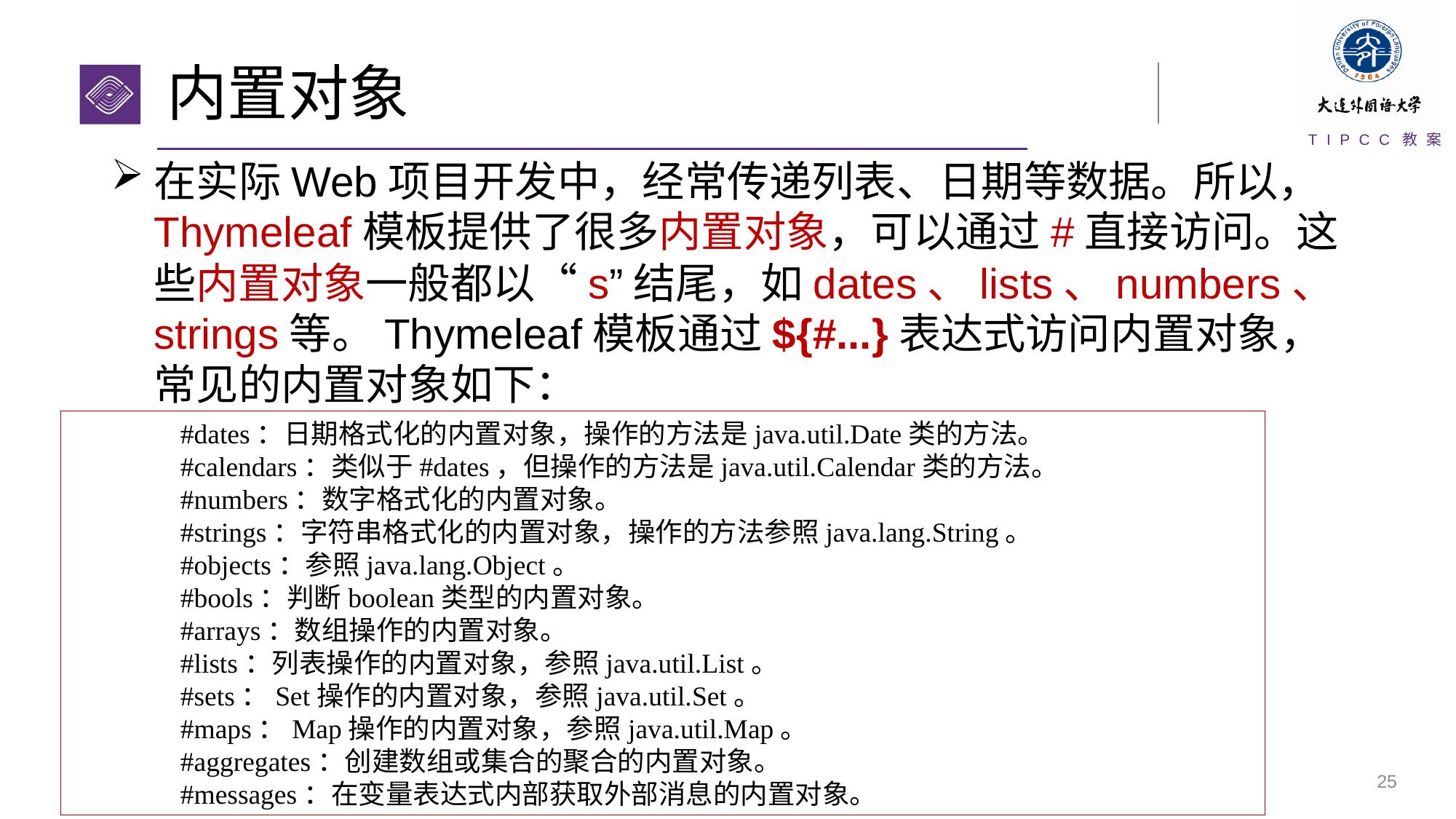

# 内置对象
在实际Web项目开发中，经常传递列表、日期等数据。所以，Thymeleaf模板提供了很多内置对象，可以通过#直接访问。这些内置对象一般都以“s”结尾，如dates、lists、numbers、strings等。Thymeleaf模板通过${#...}表达式访问内置对象，常见的内置对象如下：
	#dates：日期格式化的内置对象，操作的方法是java.util.Date类的方法。
	#calendars：类似于#dates，但操作的方法是java.util.Calendar类的方法。
	#numbers：数字格式化的内置对象。
	#strings：字符串格式化的内置对象，操作的方法参照java.lang.String。
	#objects：参照java.lang.Object。
	#bools：判断boolean类型的内置对象。
	#arrays：数组操作的内置对象。
	#lists：列表操作的内置对象，参照java.util.List。
	#sets：Set操作的内置对象，参照java.util.Set。
	#maps：Map操作的内置对象，参照java.util.Map。
	#aggregates：创建数组或集合的聚合的内置对象。
	#messages：在变量表达式内部获取外部消息的内置对象。
25